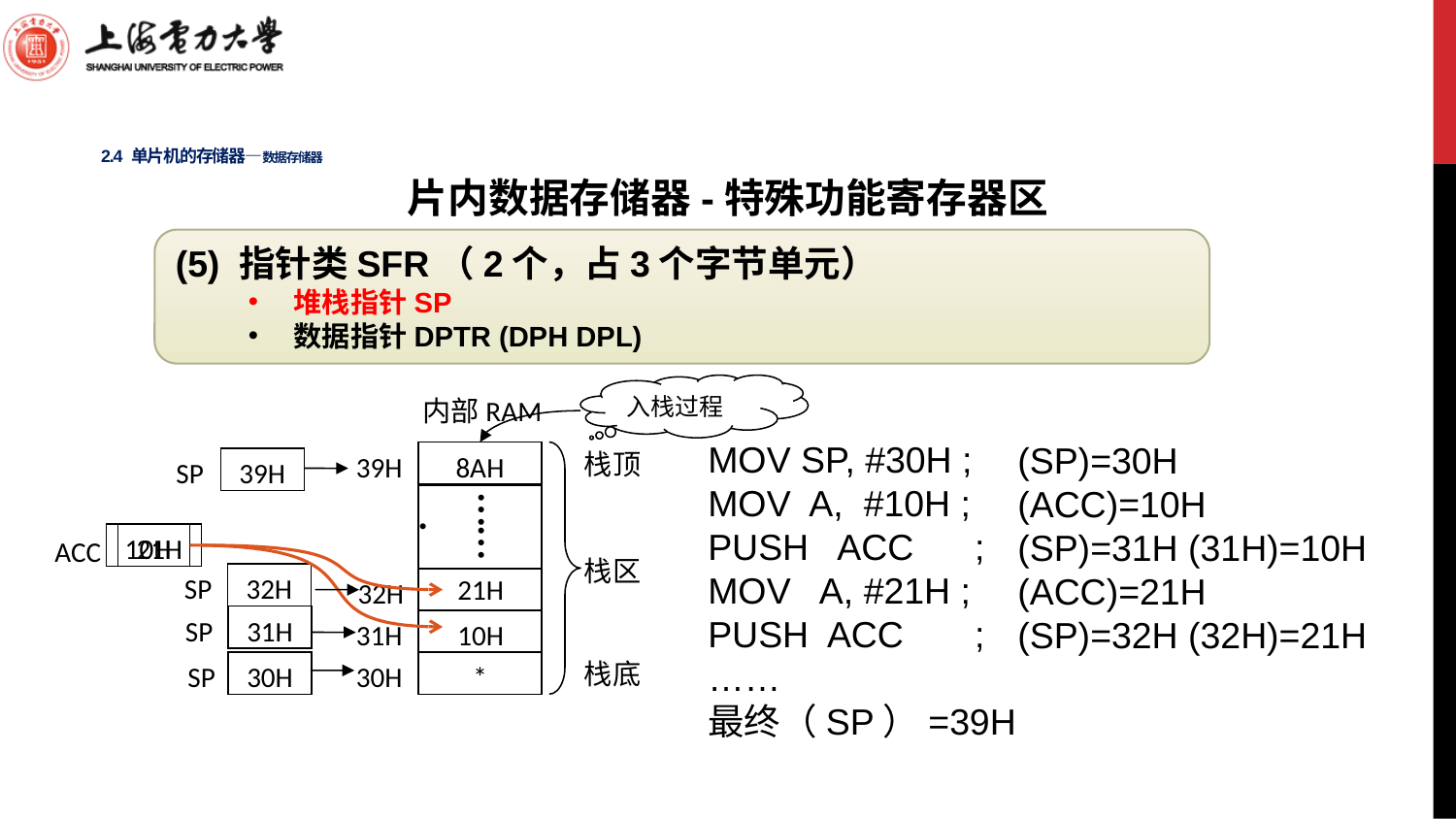

# 2.4  单片机的存储器—数据存储器
片内数据存储器-特殊功能寄存器区
(5) 指针类SFR（2个，占3个字节单元）
堆栈指针SP
数据指针DPTR (DPH DPL)
入栈过程
内部RAM

MOV SP, #30H ;
MOV  A,  #10H ;
PUSH   ACC      ;
MOV   A, #21H ;
PUSH  ACC       ;
……
最终（SP）=39H

(SP)=30H
(ACC)=10H
(SP)=31H (31H)=10H
(ACC)=21H
(SP)=32H (32H)=21H

栈顶
39H
8AH

SP
39H

…….
10H
21H
ACC
栈区
SP
32H
21H
32H

SP
31H
31H

10H

栈底
SP
30H
30H
*